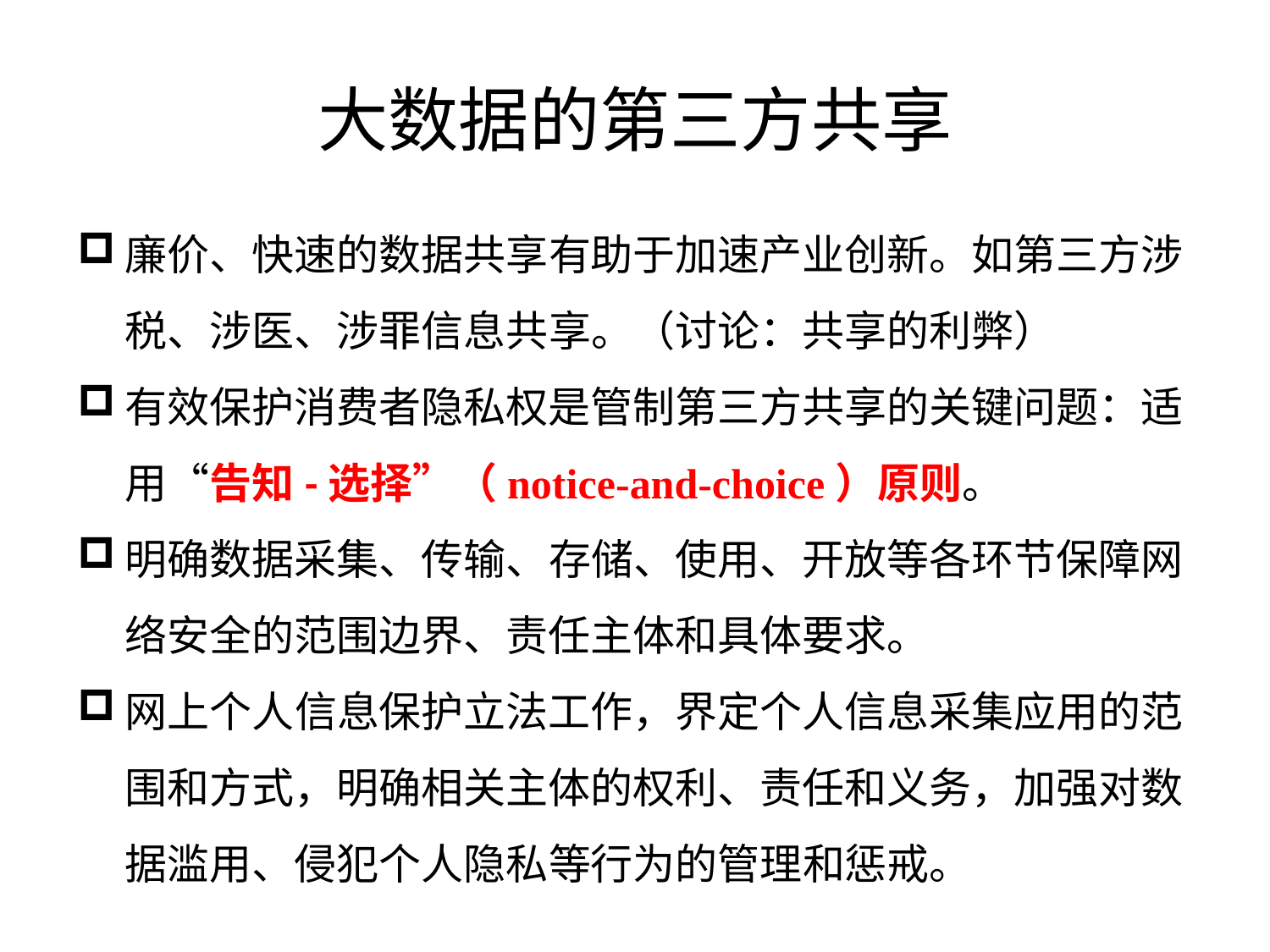

# 大数据的第三方共享
廉价、快速的数据共享有助于加速产业创新。如第三方涉税、涉医、涉罪信息共享。（讨论：共享的利弊）
有效保护消费者隐私权是管制第三方共享的关键问题：适用“告知-选择”（notice-and-choice）原则。
明确数据采集、传输、存储、使用、开放等各环节保障网络安全的范围边界、责任主体和具体要求。
网上个人信息保护立法工作，界定个人信息采集应用的范围和方式，明确相关主体的权利、责任和义务，加强对数据滥用、侵犯个人隐私等行为的管理和惩戒。